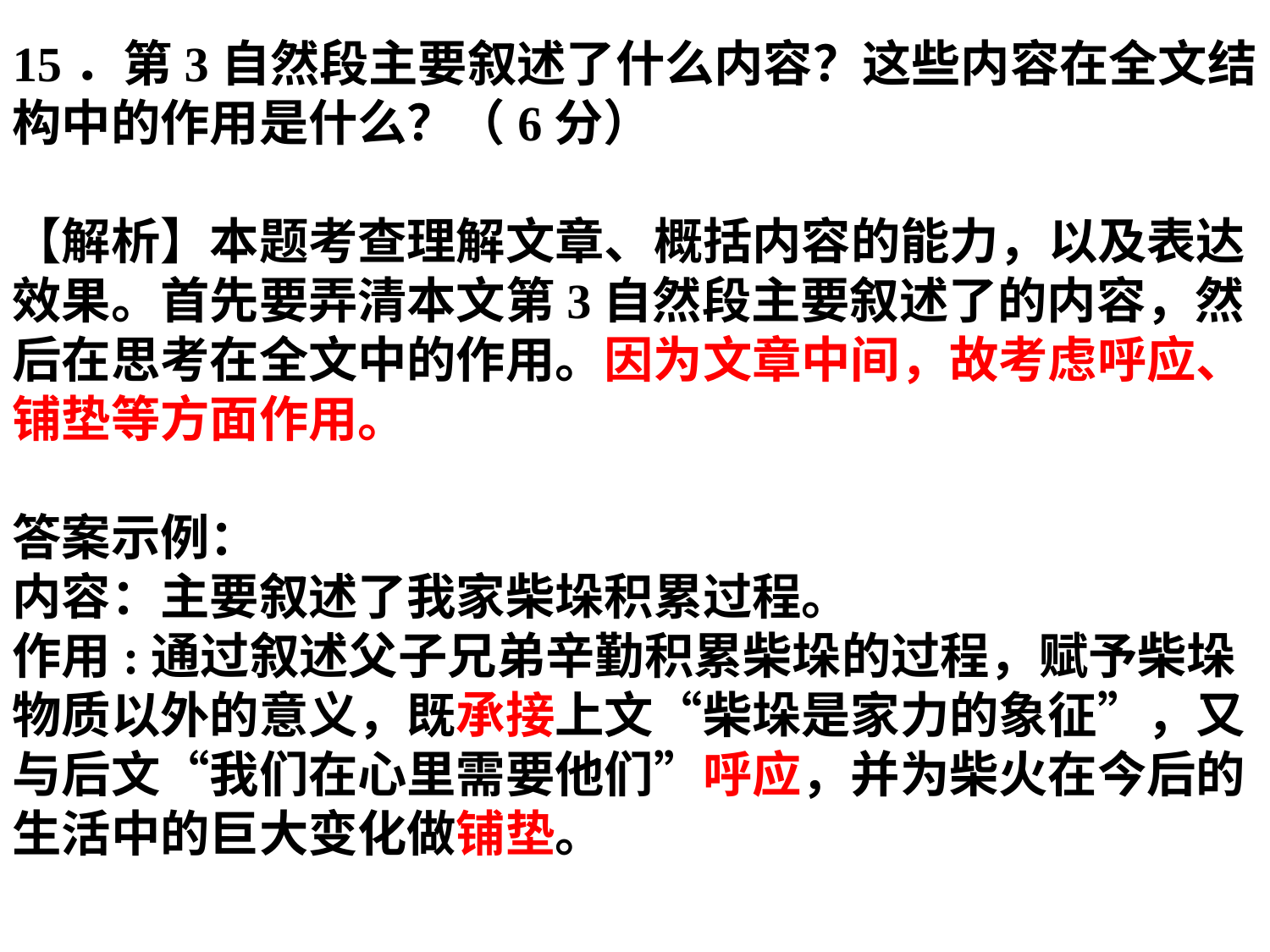

15．第3自然段主要叙述了什么内容？这些内容在全文结构中的作用是什么？（6分）

【解析】本题考查理解文章、概括内容的能力，以及表达效果。首先要弄清本文第3自然段主要叙述了的内容，然后在思考在全文中的作用。因为文章中间，故考虑呼应、铺垫等方面作用。

答案示例：
内容：主要叙述了我家柴垛积累过程。
作用:通过叙述父子兄弟辛勤积累柴垛的过程，赋予柴垛物质以外的意义，既承接上文“柴垛是家力的象征”，又与后文“我们在心里需要他们”呼应，并为柴火在今后的生活中的巨大变化做铺垫。